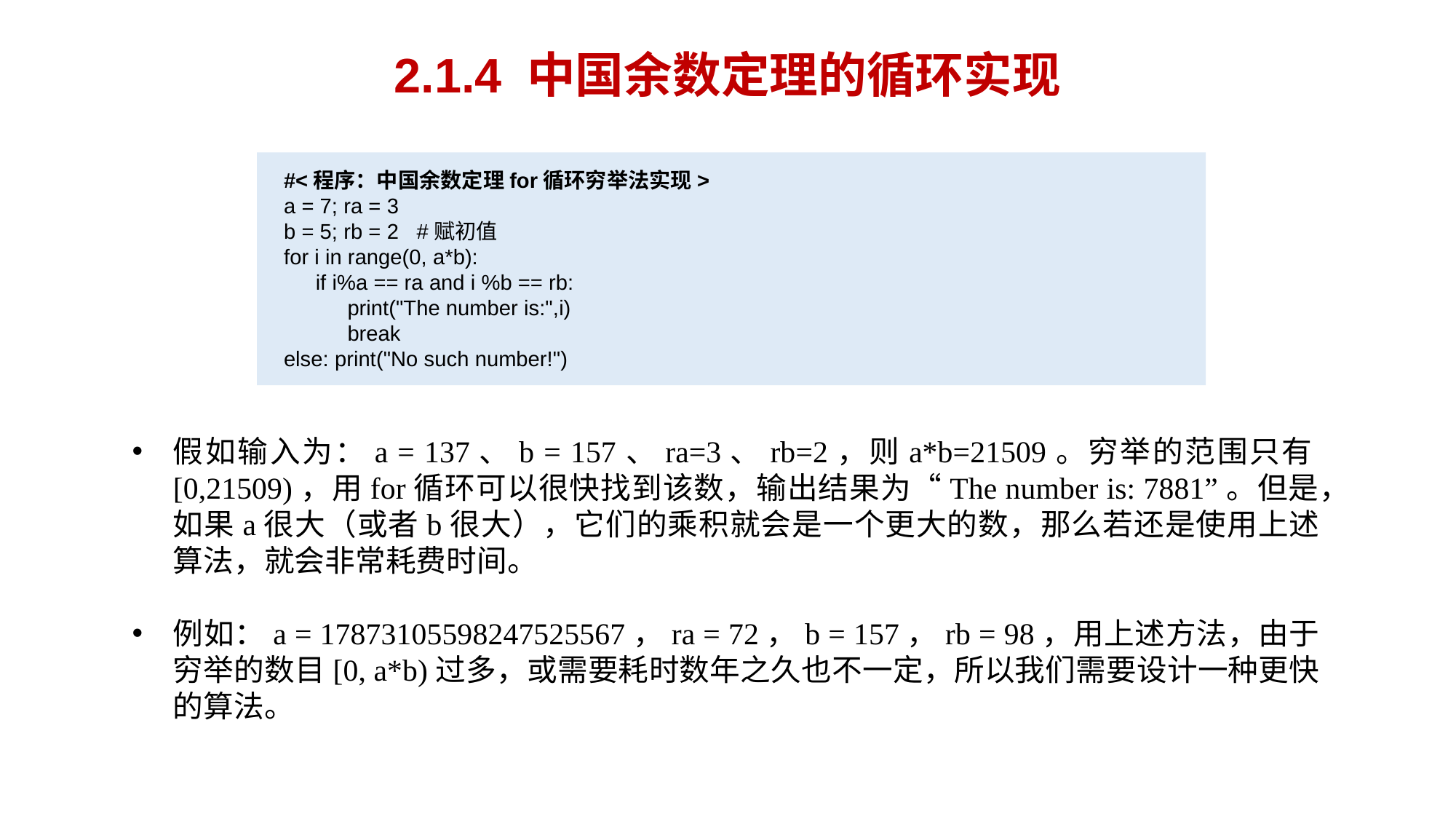

# 2.1.4 中国余数定理的循环实现
#<程序：中国余数定理for循环穷举法实现>
a = 7; ra = 3
b = 5; rb = 2   #赋初值
for i in range(0, a*b):
if i%a == ra and i %b == rb:
print("The number is:",i)
break
else: print("No such number!")
假如输入为：a = 137、b = 157、ra=3、rb=2，则a*b=21509。穷举的范围只有[0,21509)，用for循环可以很快找到该数，输出结果为“The number is: 7881”。但是，如果a很大（或者b很大），它们的乘积就会是一个更大的数，那么若还是使用上述算法，就会非常耗费时间。

例如：a = 17873105598247525567，ra = 72，b = 157，rb = 98，用上述方法，由于穷举的数目[0, a*b)过多，或需要耗时数年之久也不一定，所以我们需要设计一种更快的算法。